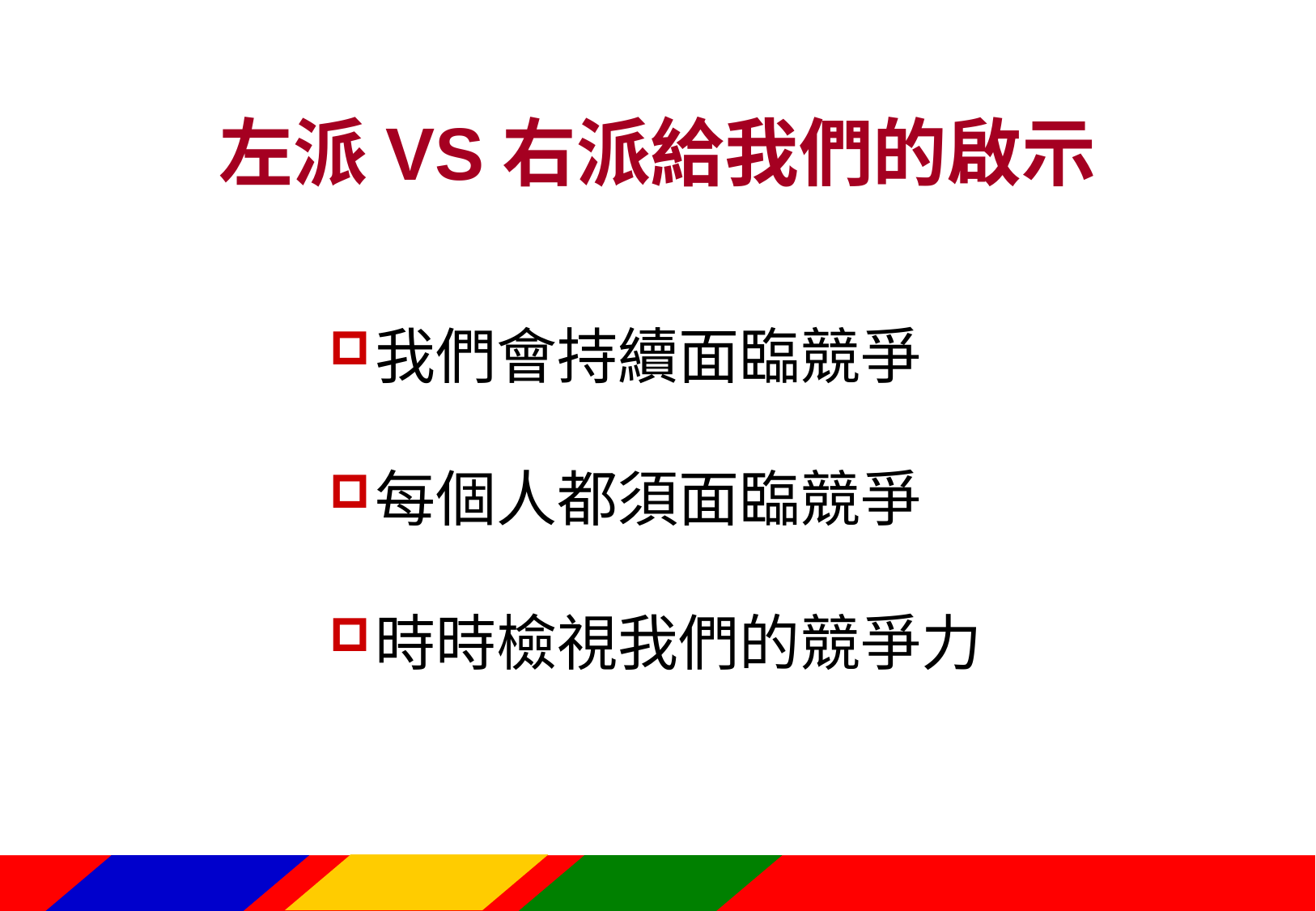

# 左派VS右派給我們的啟示
我們會持續面臨競爭
每個人都須面臨競爭
時時檢視我們的競爭力